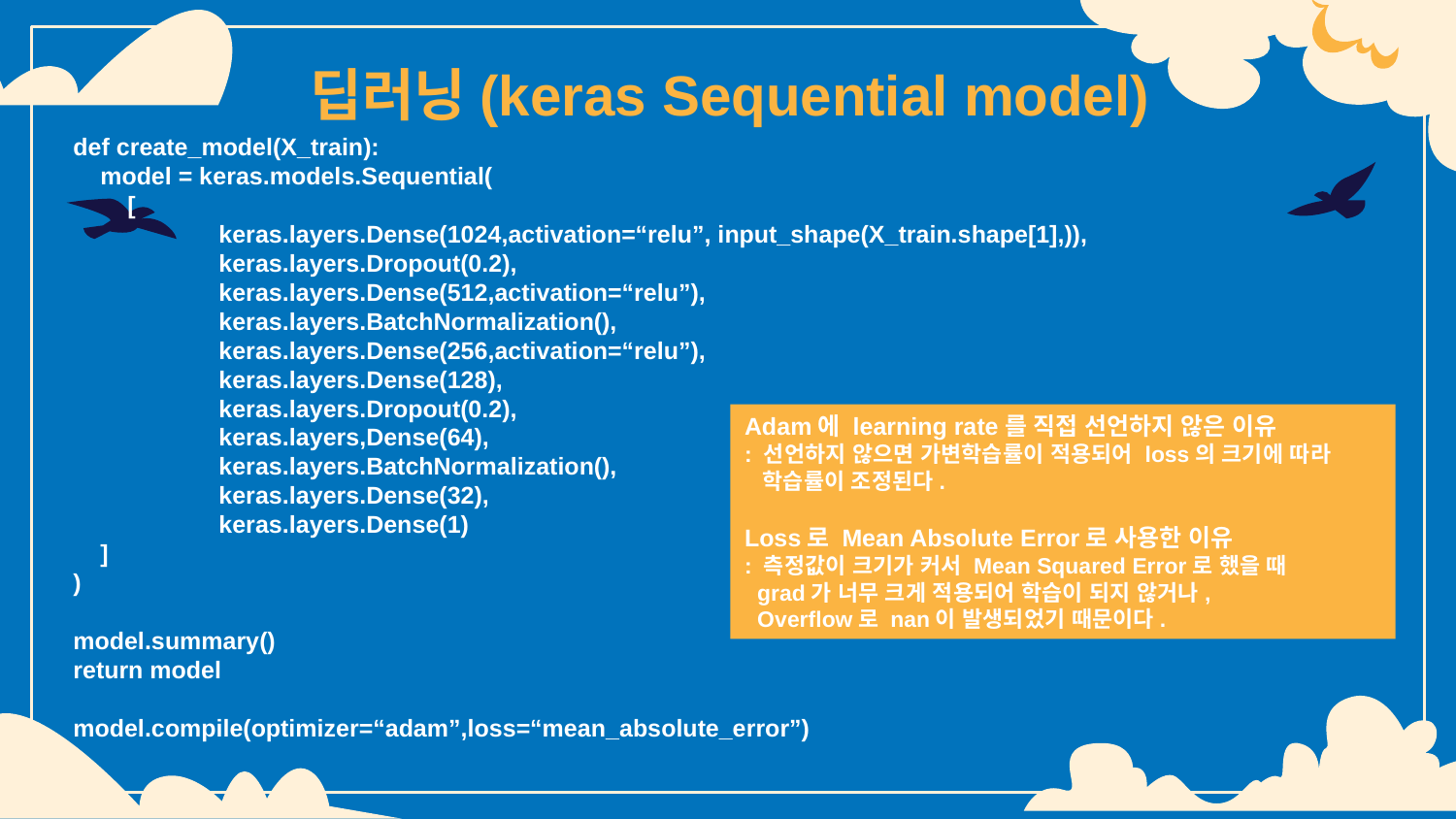

# 딥러닝(keras Sequential model)
def create_model(X_train):
    model = keras.models.Sequential(
        [
	keras.layers.Dense(1024,activation=“relu”, input_shape(X_train.shape[1],)),
	keras.layers.Dropout(0.2),
	keras.layers.Dense(512,activation=“relu”),
	keras.layers.BatchNormalization(),
	keras.layers.Dense(256,activation=“relu”),
	keras.layers.Dense(128),
	keras.layers.Dropout(0.2),
	keras.layers,Dense(64),
	keras.layers.BatchNormalization(),
	keras.layers.Dense(32),
	keras.layers.Dense(1)
    ]
)

model.summary()
return model

model.compile(optimizer=“adam”,loss=“mean_absolute_error”)
Adam에 learning rate를 직접 선언하지 않은 이유
: 선언하지 않으면 가변학습률이 적용되어 loss의 크기에 따라
  학습률이 조정된다.

Loss로 Mean Absolute Error로 사용한 이유
: 측정값이 크기가 커서 Mean Squared Error로 했을 때
  grad가 너무 크게 적용되어 학습이 되지 않거나,
  Overflow로 nan이 발생되었기 때문이다.